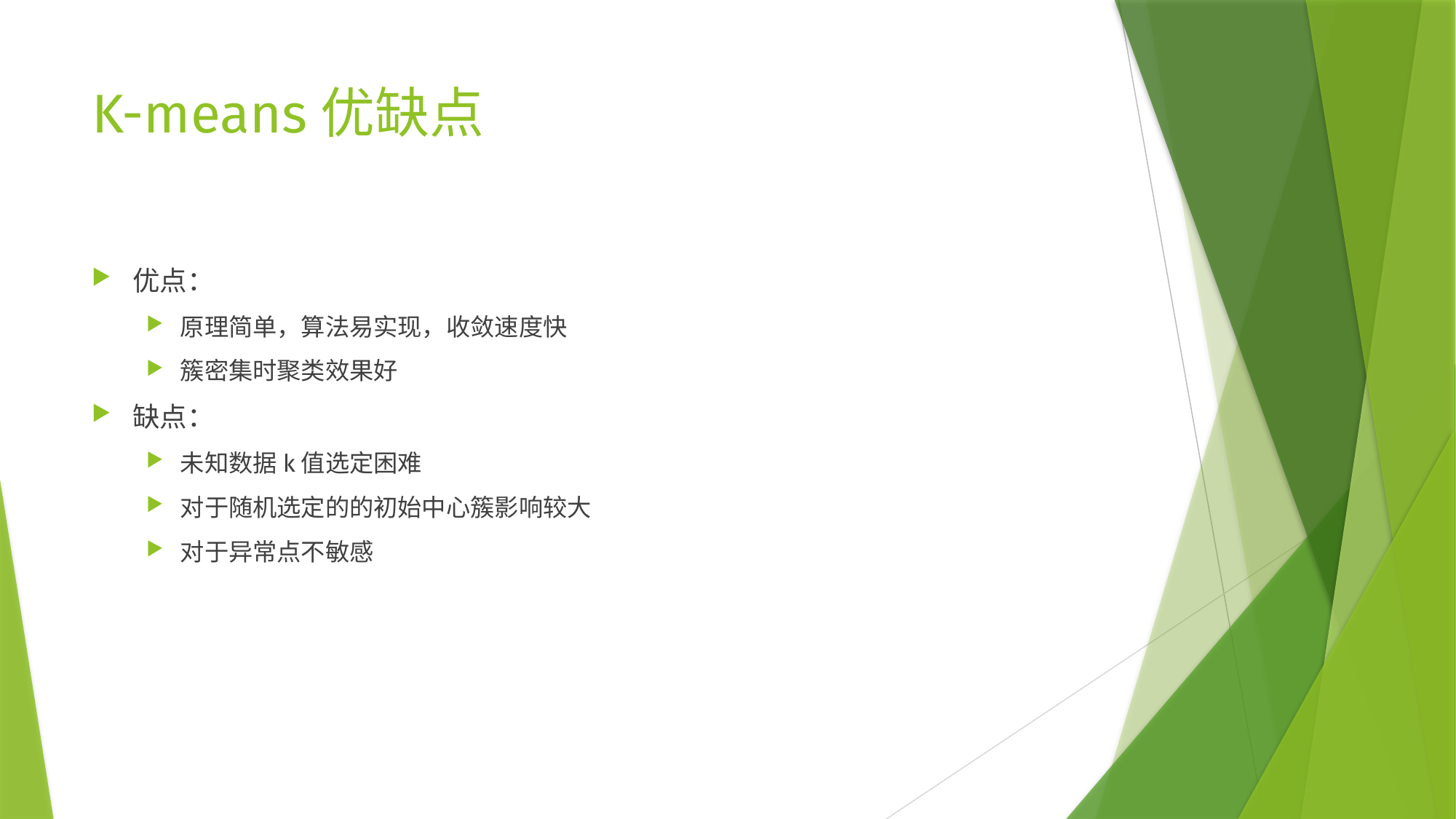

# K-means优缺点
优点：
原理简单，算法易实现，收敛速度快
簇密集时聚类效果好
缺点：
未知数据k值选定困难
对于随机选定的的初始中心簇影响较大
对于异常点不敏感